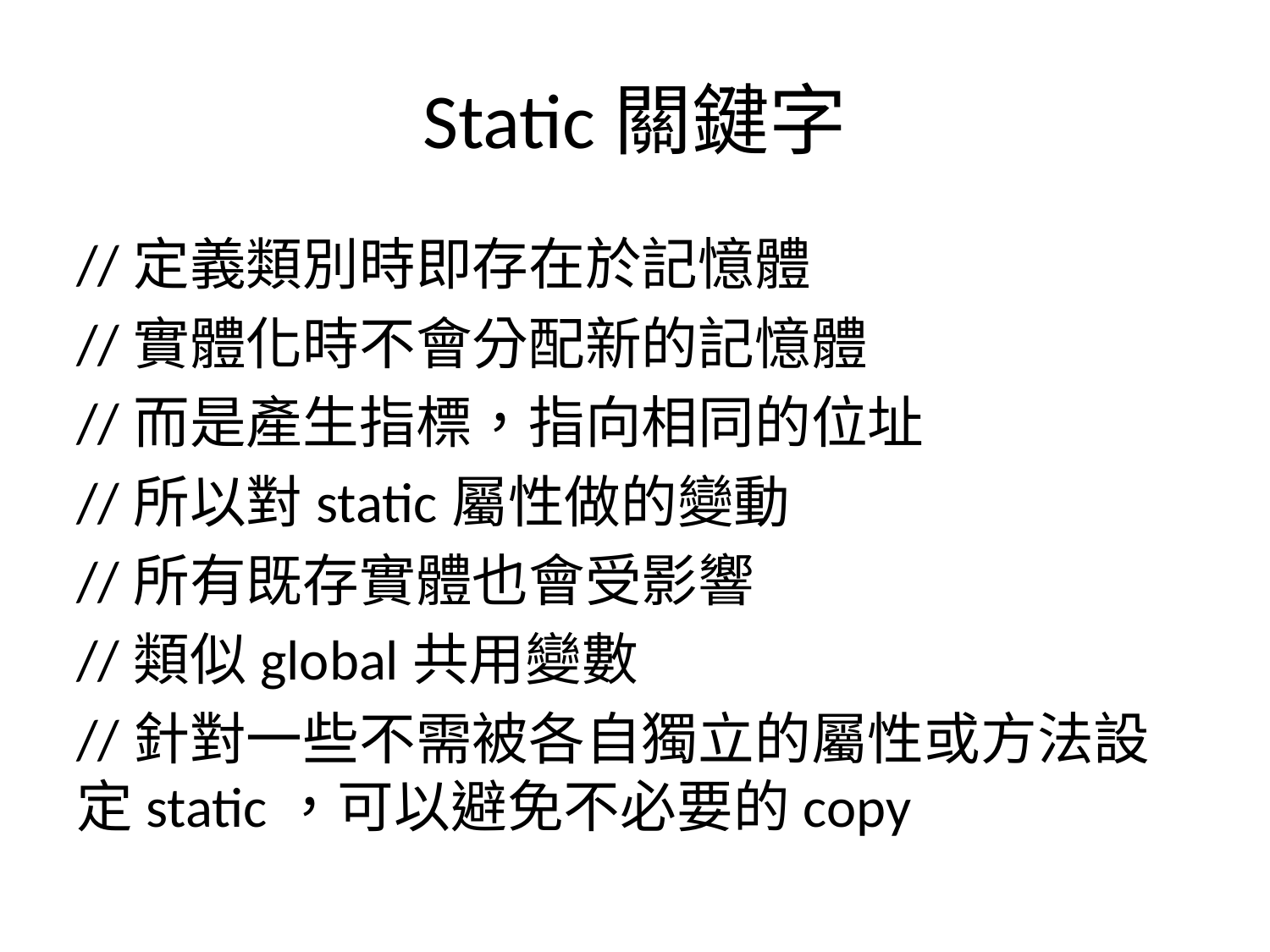

# Static關鍵字
//定義類別時即存在於記憶體
//實體化時不會分配新的記憶體
//而是產生指標，指向相同的位址
//所以對static屬性做的變動
//所有既存實體也會受影響
//類似global共用變數
//針對一些不需被各自獨立的屬性或方法設定static，可以避免不必要的copy